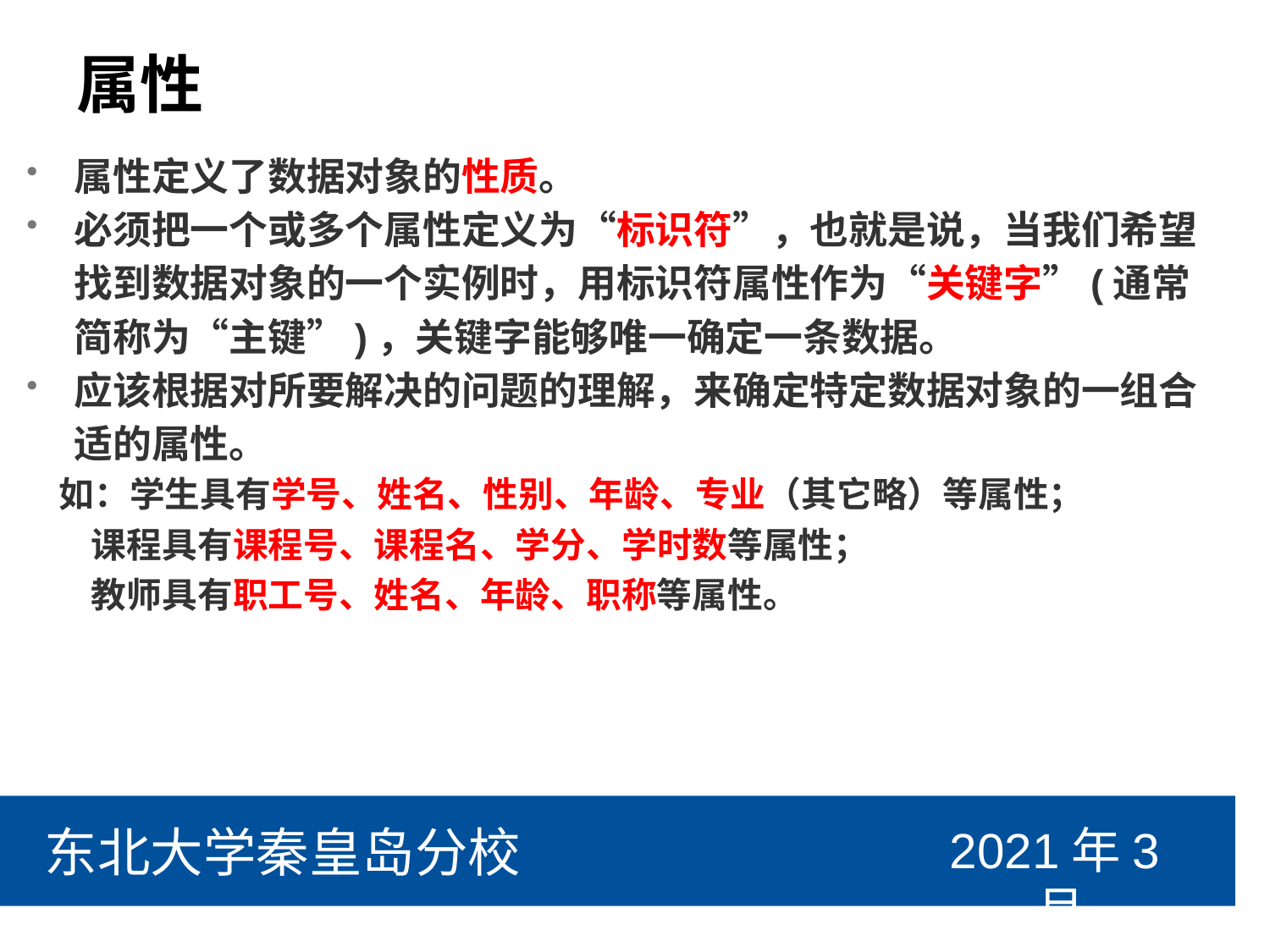

# 属性
属性定义了数据对象的性质。
必须把一个或多个属性定义为“标识符”，也就是说，当我们希望找到数据对象的一个实例时，用标识符属性作为“关键字”(通常简称为“主键”)，关键字能够唯一确定一条数据。
应该根据对所要解决的问题的理解，来确定特定数据对象的一组合适的属性。
   如：学生具有学号、姓名、性别、年龄、专业（其它略）等属性；
       课程具有课程号、课程名、学分、学时数等属性；
       教师具有职工号、姓名、年龄、职称等属性。